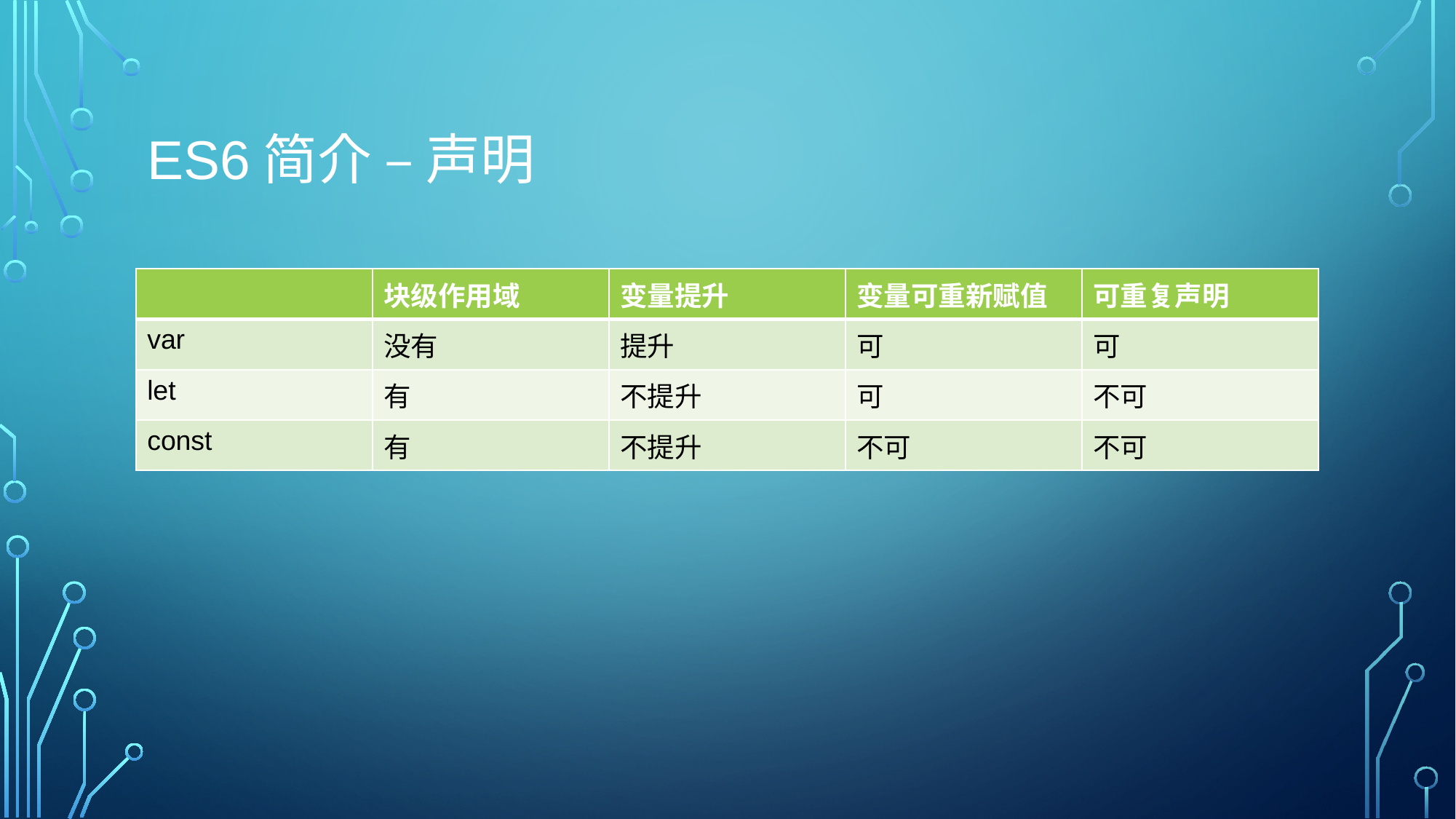

# ES6简介 – 声明
|  | 块级作用域 | 变量提升 | 变量可重新赋值 | 可重复声明 |
| --- | --- | --- | --- | --- |
| var | 没有 | 提升 | 可 | 可 |
| let | 有 | 不提升 | 可 | 不可 |
| const | 有 | 不提升 | 不可 | 不可 |